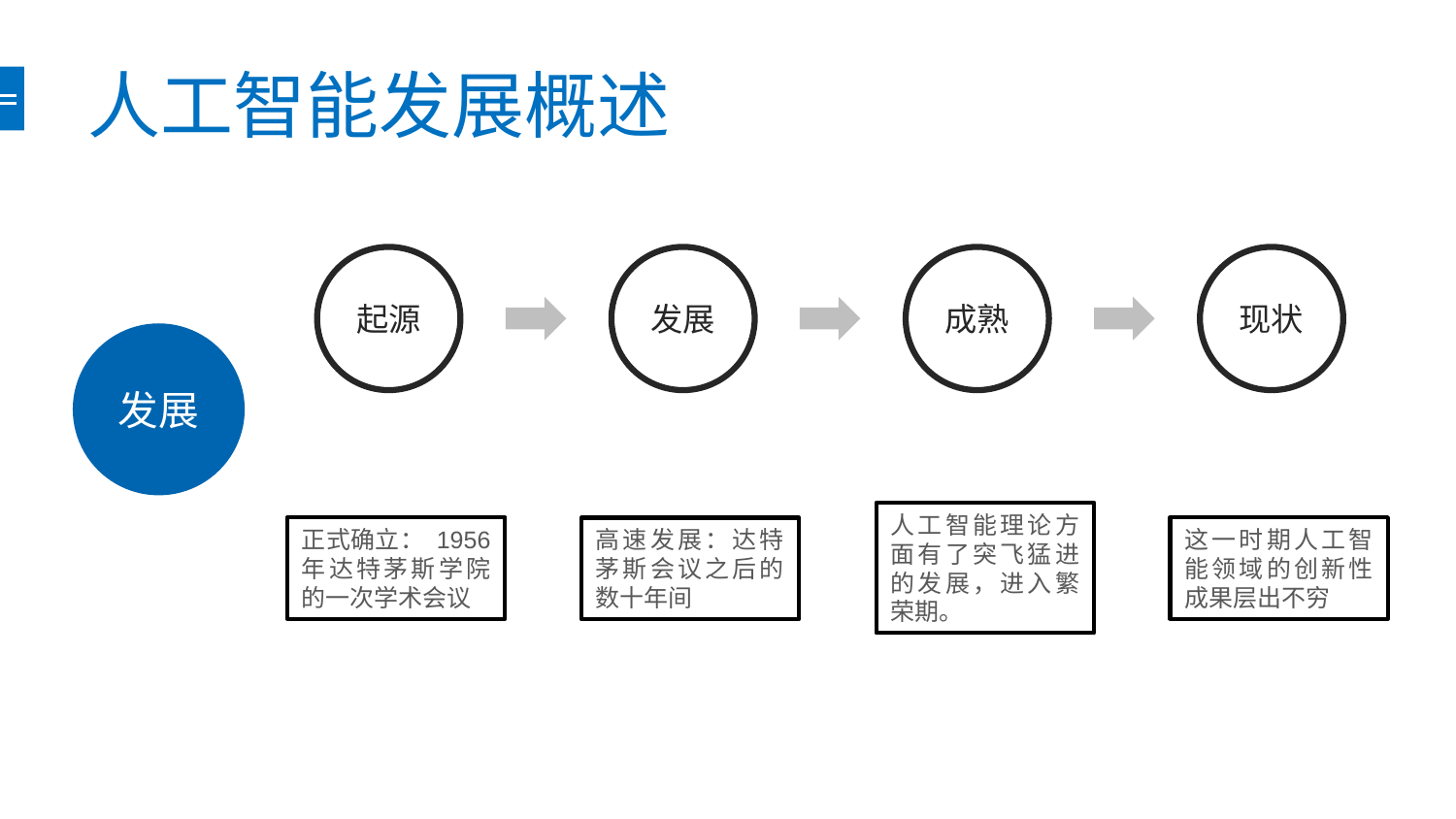

# 人工智能发展概述
起源
发展
成熟
现状

发展
人工智能理论方面有了突飞猛进的发展，进入繁荣期。
正式确立： 1956 年达特茅斯学院的一次学术会议
这一时期人工智能领域的创新性成果层出不穷
高速发展：达特茅斯会议之后的数十年间